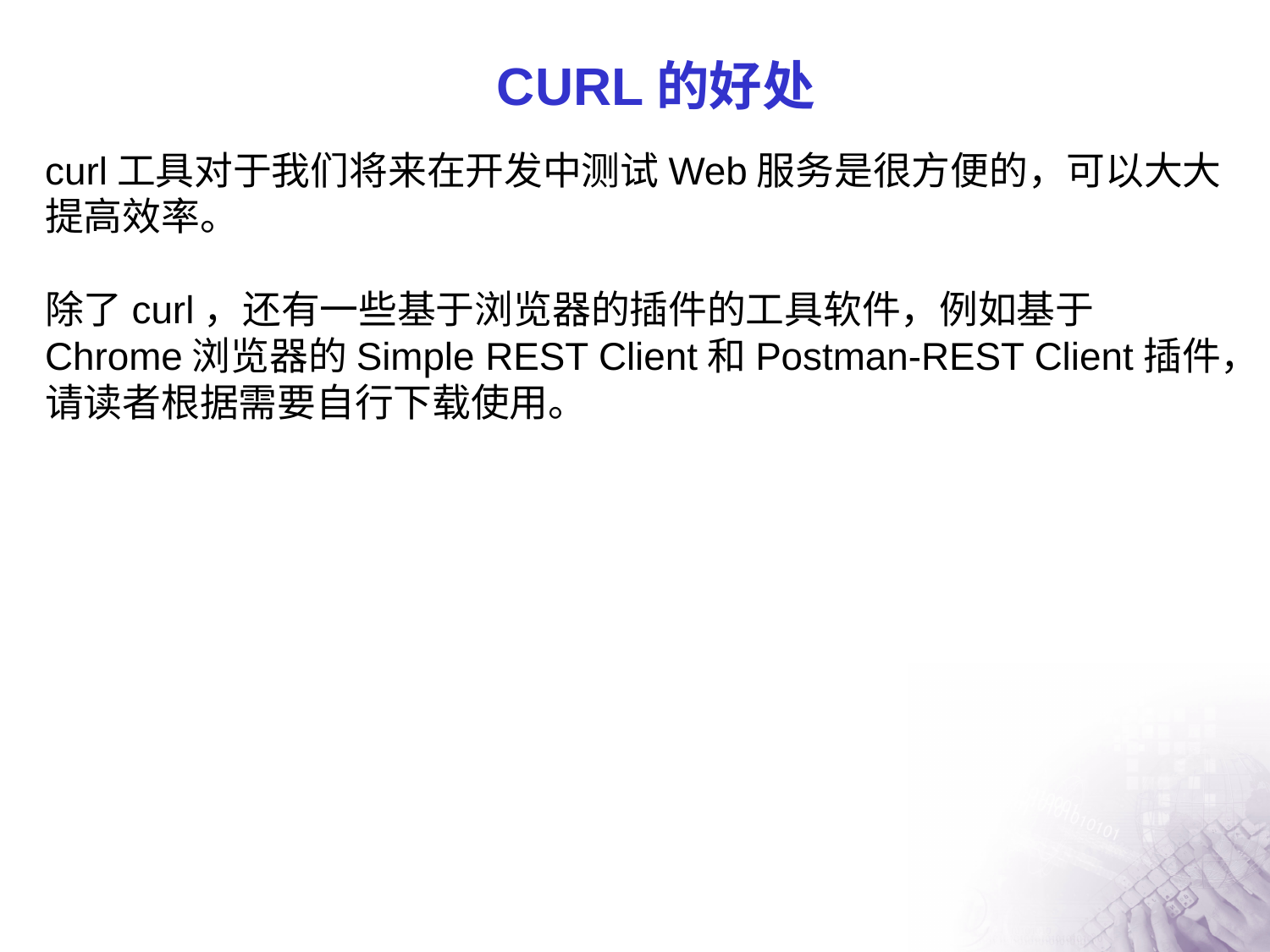

# CURL的好处
curl工具对于我们将来在开发中测试Web服务是很方便的，可以大大提高效率。

除了curl，还有一些基于浏览器的插件的工具软件，例如基于Chrome浏览器的Simple REST Client和Postman-REST Client插件，请读者根据需要自行下载使用。